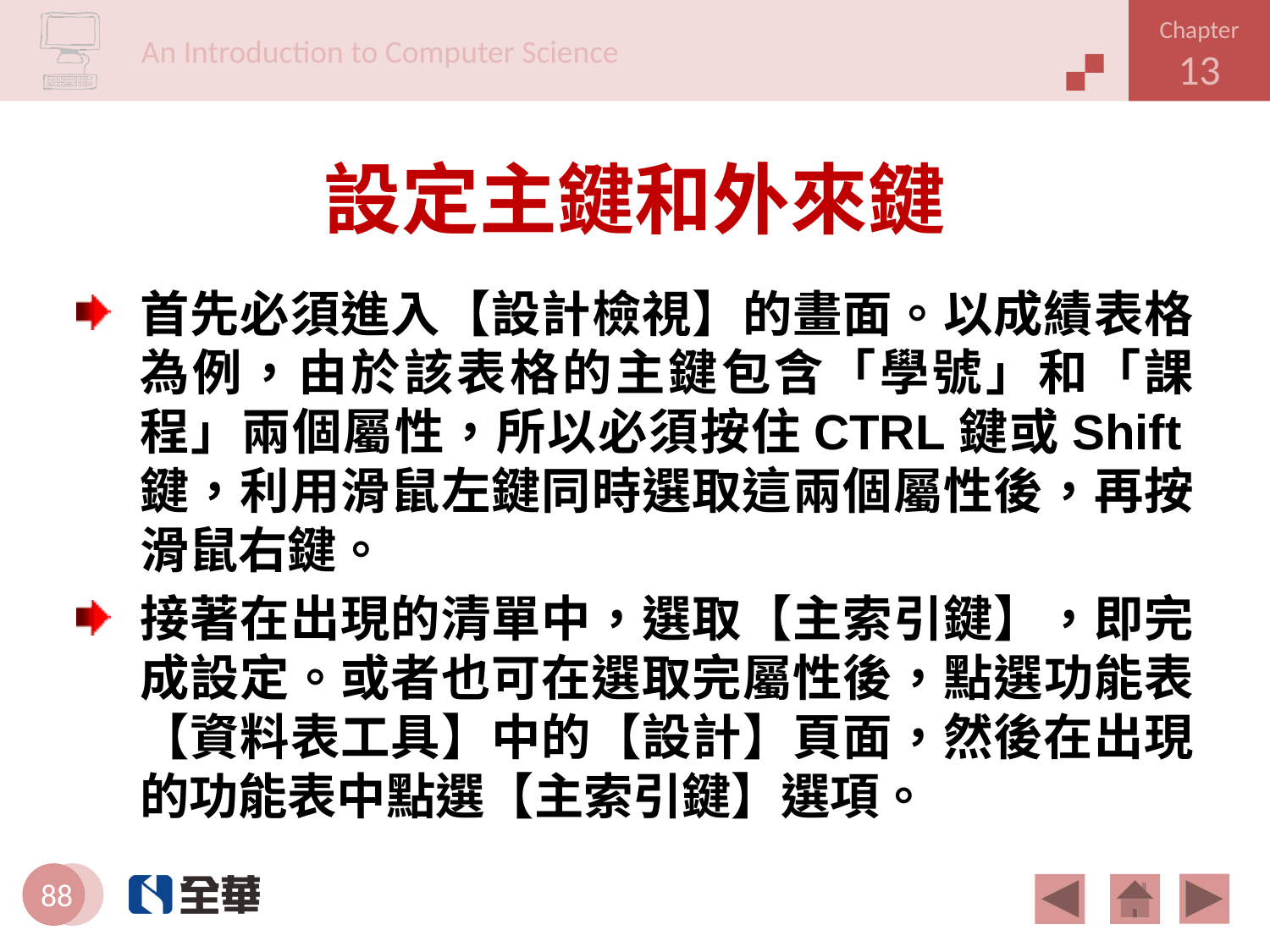

# 設定主鍵和外來鍵
首先必須進入【設計檢視】的畫面。以成績表格為例，由於該表格的主鍵包含「學號」和「課程」兩個屬性，所以必須按住CTRL鍵或Shift鍵，利用滑鼠左鍵同時選取這兩個屬性後，再按滑鼠右鍵。
接著在出現的清單中，選取【主索引鍵】，即完成設定。或者也可在選取完屬性後，點選功能表【資料表工具】中的【設計】頁面，然後在出現的功能表中點選【主索引鍵】選項。